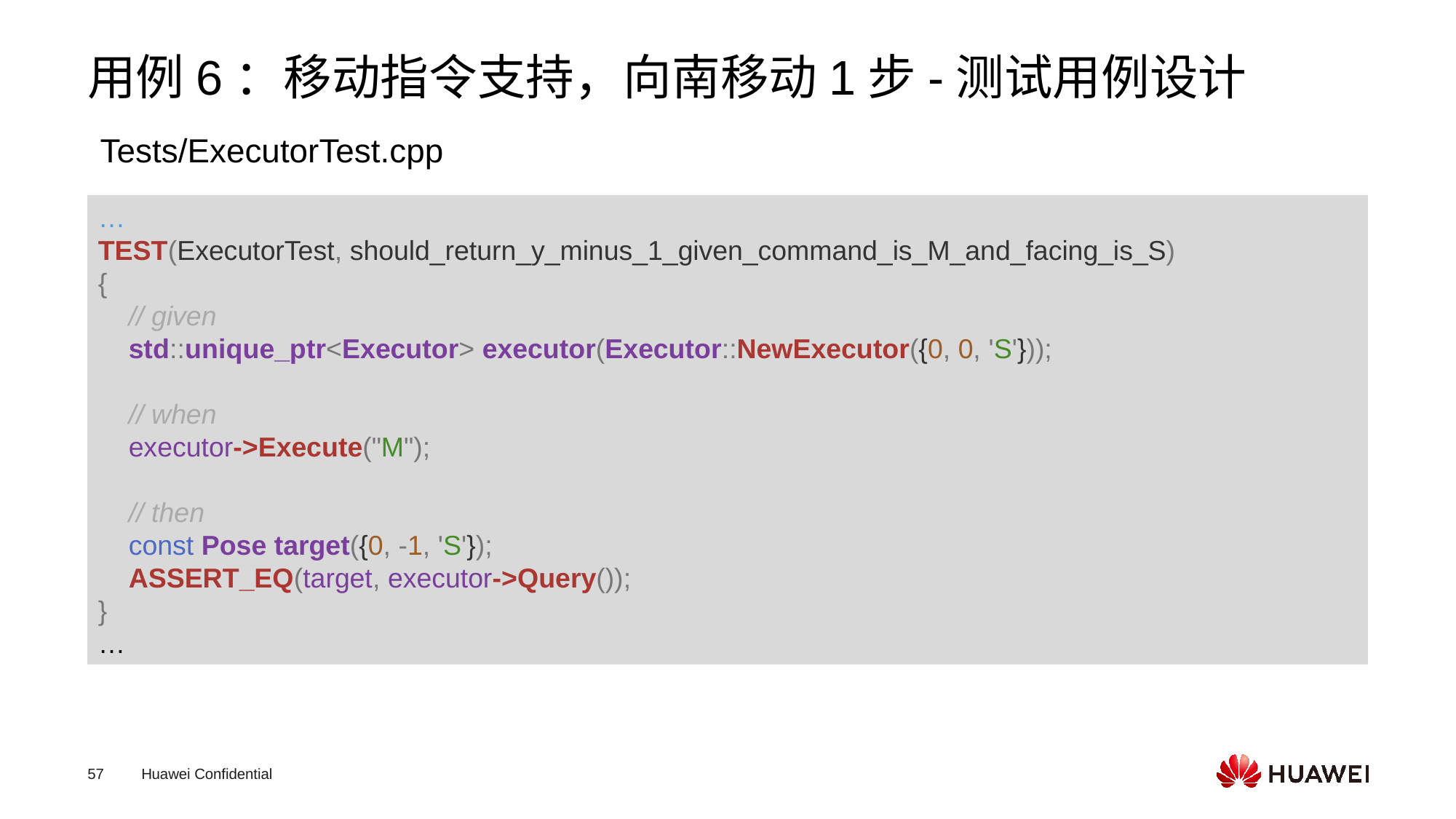

# 用例6：移动指令支持，向南移动1步-测试用例设计
Tests/ExecutorTest.cpp
…
TEST(ExecutorTest, should_return_y_minus_1_given_command_is_M_and_facing_is_S)
{
    // given
    std::unique_ptr<Executor> executor(Executor::NewExecutor({0, 0, 'S'}));
    // when
    executor->Execute("M");
    // then
    const Pose target({0, -1, 'S'});
    ASSERT_EQ(target, executor->Query());
}
…